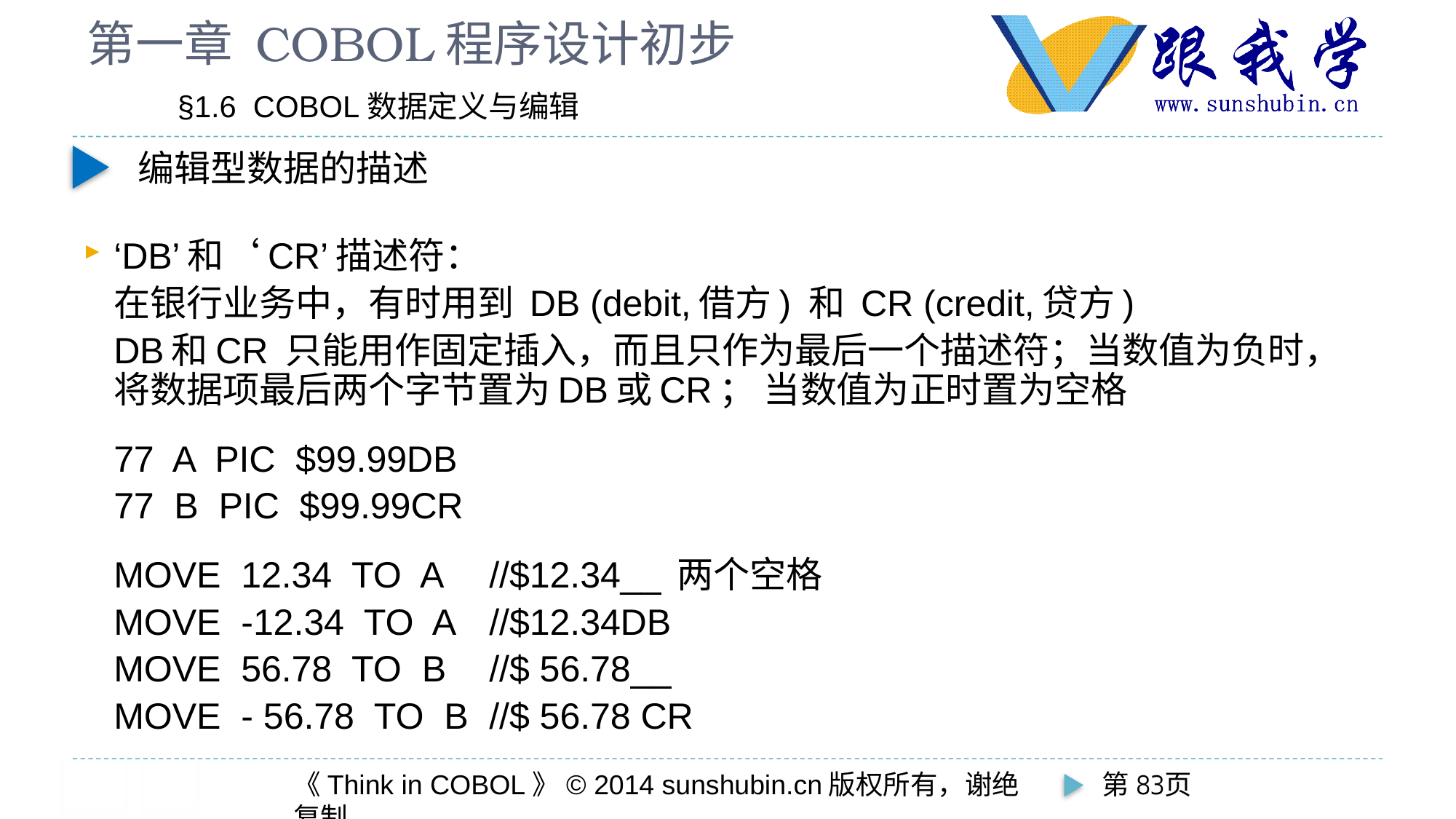

# 第一章 COBOL程序设计初步
 §1.6  COBOL数据定义与编辑
编辑型数据的描述

‘DB’和‘CR’描述符：
	在银行业务中，有时用到 DB (debit,借方) 和 CR (credit,贷方)
	DB和CR 只能用作固定插入，而且只作为最后一个描述符；当数值为负时，将数据项最后两个字节置为DB或CR； 当数值为正时置为空格

		77  A  PIC  $99.99DB
		77  B  PIC  $99.99CR

		MOVE  12.34  TO  A		//$12.34__	两个空格
		MOVE  -12.34  TO  A		//$12.34DB
		MOVE  56.78  TO  B		//$ 56.78__
		MOVE  - 56.78  TO  B		//$ 56.78 CR